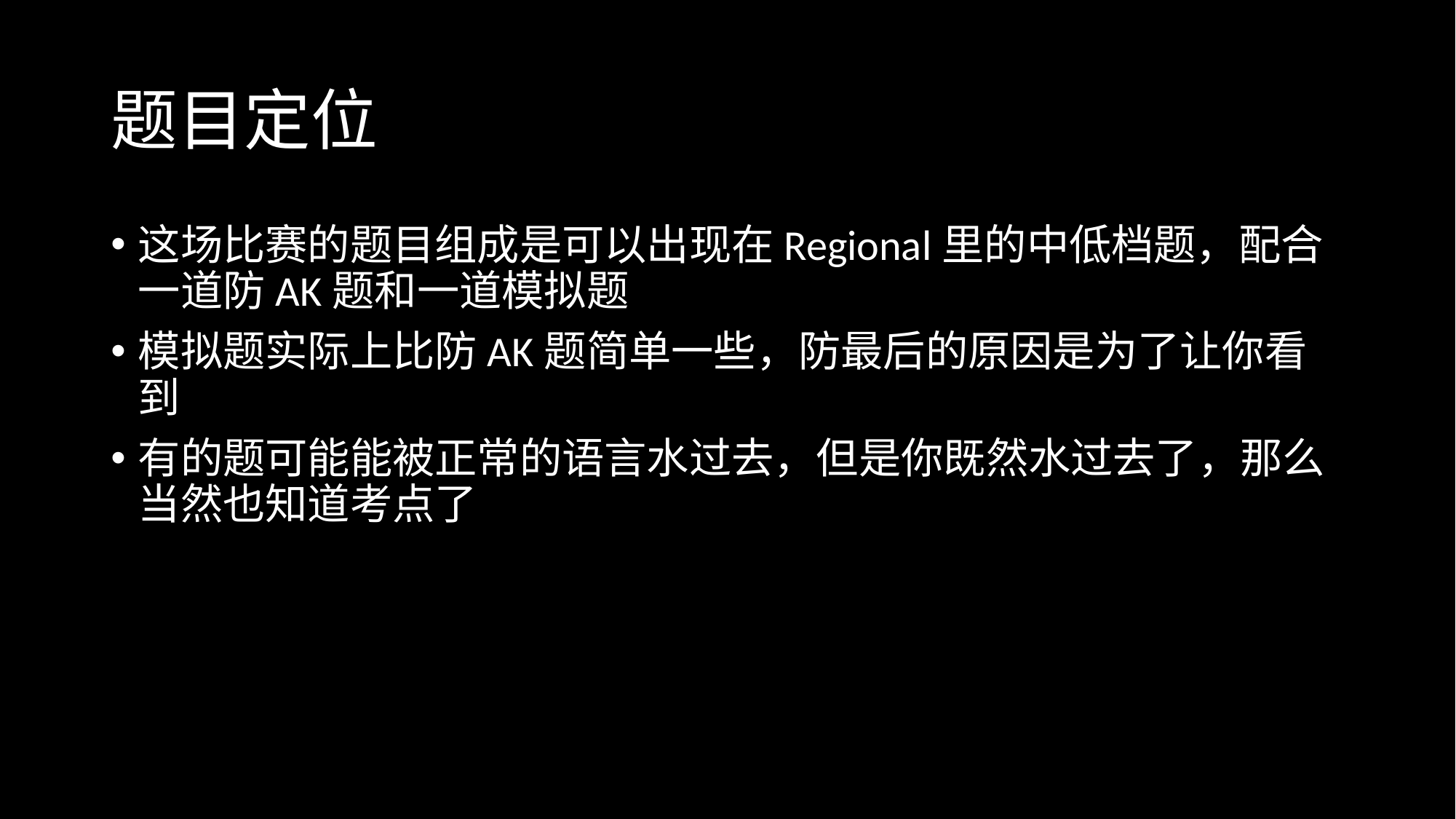

# 题目定位
这场比赛的题目组成是可以出现在Regional里的中低档题，配合一道防AK题和一道模拟题
模拟题实际上比防AK题简单一些，防最后的原因是为了让你看到
有的题可能能被正常的语言水过去，但是你既然水过去了，那么当然也知道考点了